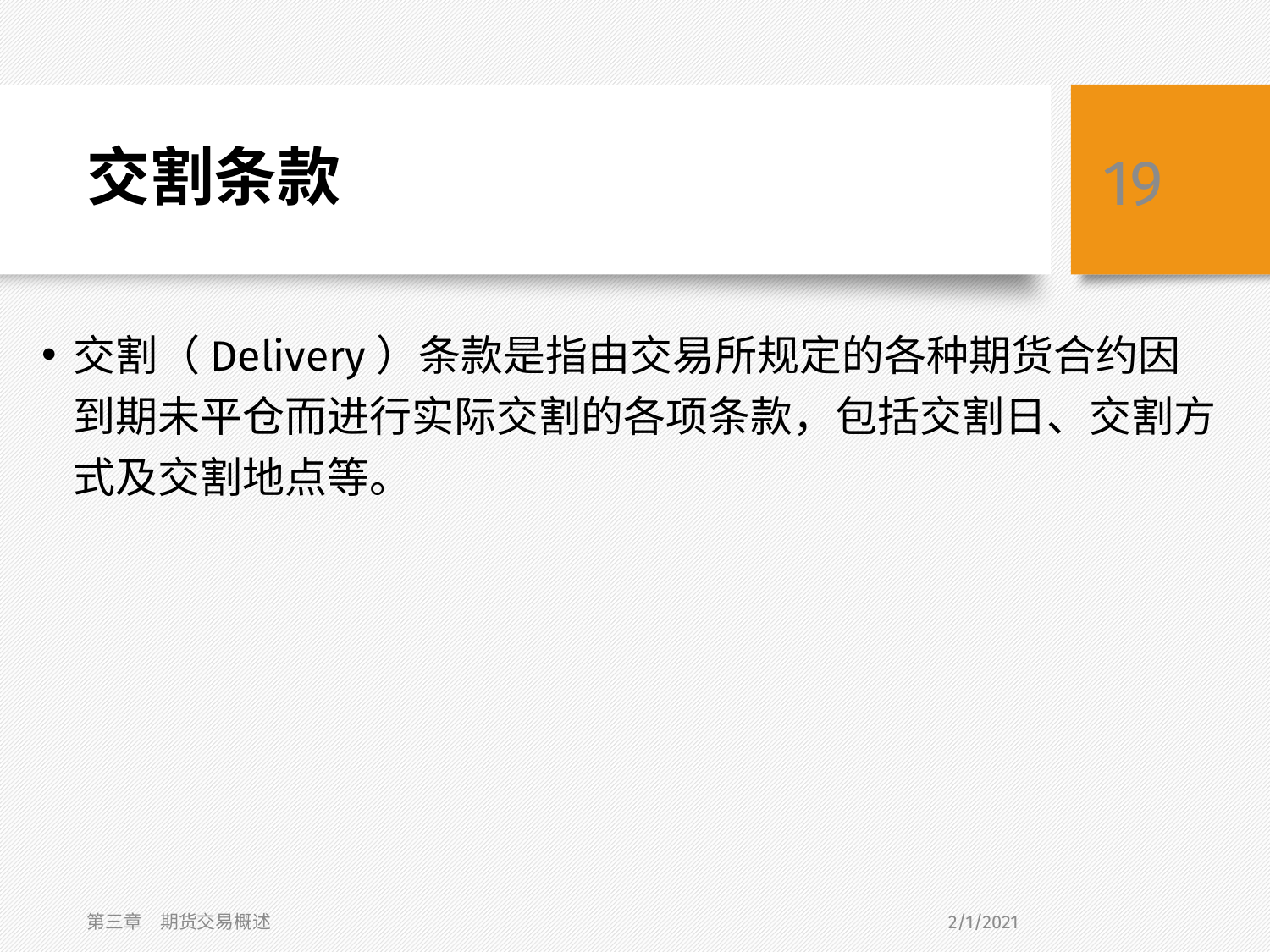

# 交割条款
19
交割（Delivery）条款是指由交易所规定的各种期货合约因到期未平仓而进行实际交割的各项条款，包括交割日、交割方式及交割地点等。
2/1/2021
第三章　期货交易概述